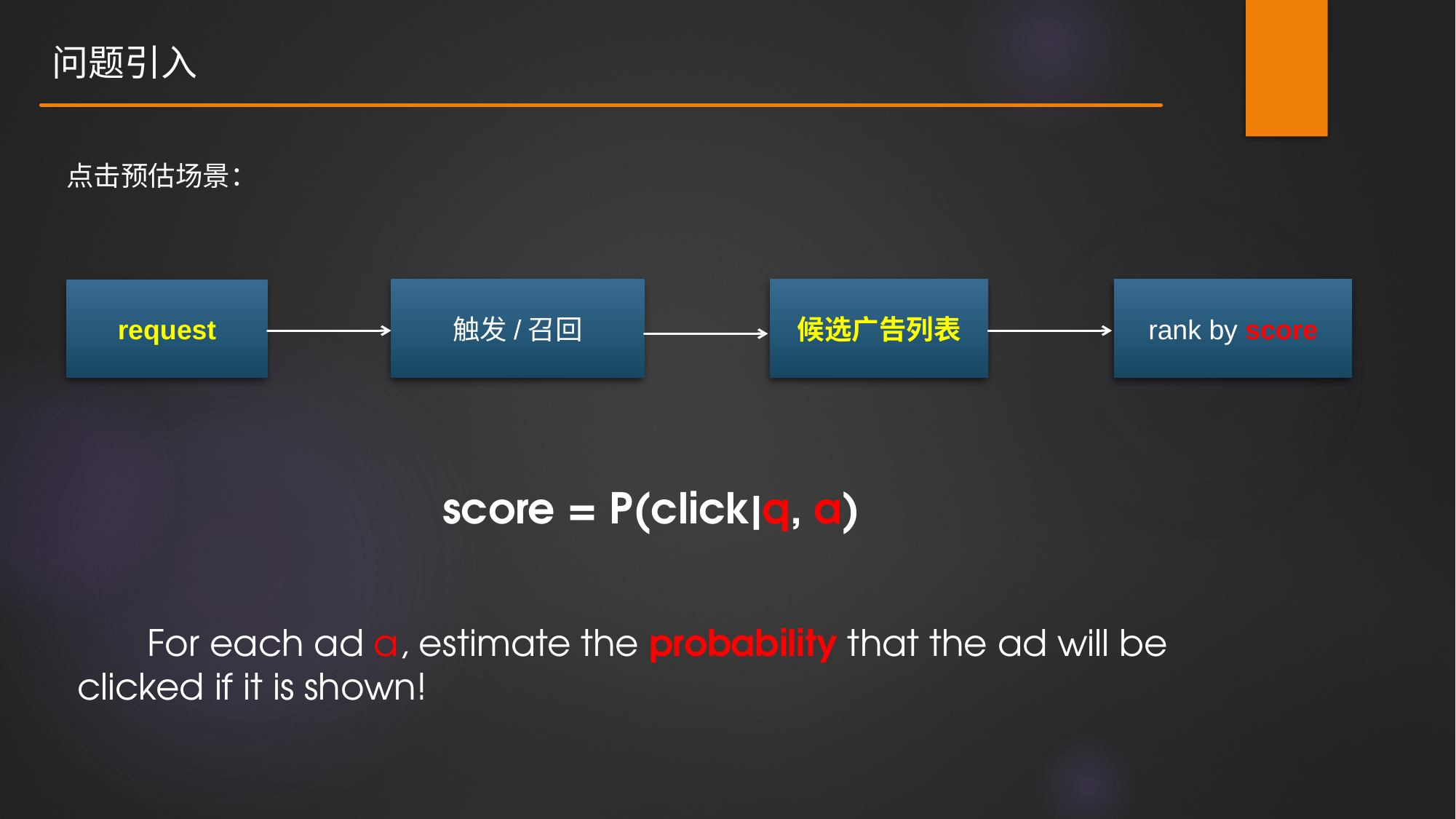

问题引入
点击预估场景：
触发/召回
候选广告列表
rank by score
request
score = P(click|q, a)
       For each ad a, estimate the probability that the ad will be clicked if it is shown!